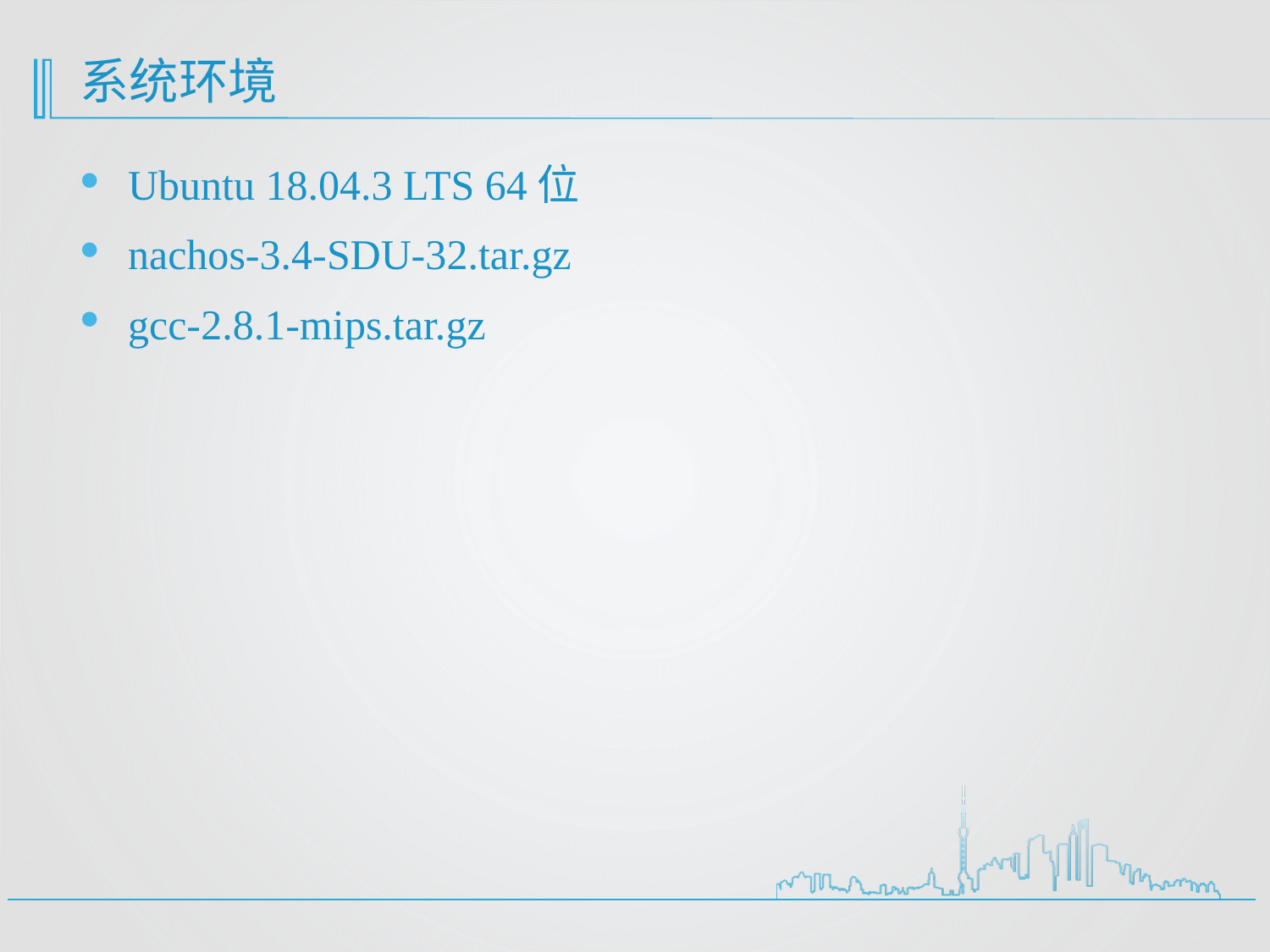

# 系统环境
Ubuntu 18.04.3 LTS 64位
nachos-3.4-SDU-32.tar.gz
gcc-2.8.1-mips.tar.gz